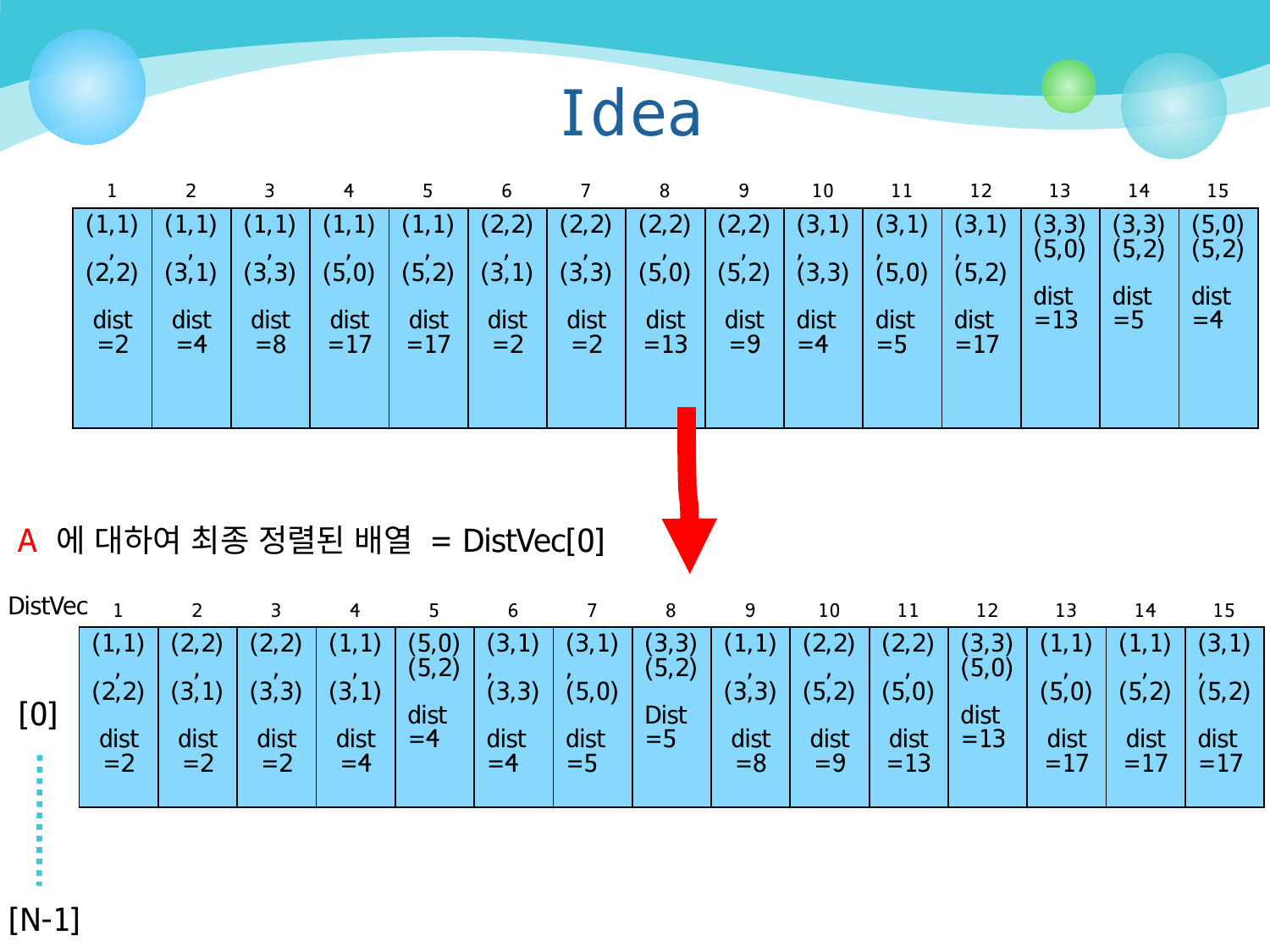

# Idea
| 1 | 2 | 3 | 4 | 5 | 6 | 7 | 8 | 9 | 10 | 11 | 12 | 13 | 14 | 15 |
| --- | --- | --- | --- | --- | --- | --- | --- | --- | --- | --- | --- | --- | --- | --- |
| (1,1), (2,2) dist=2 | (1,1), (3,1) dist=4 | (1,1), (3,3) dist=8 | (1,1), (5,0) dist=17 | (1,1), (5,2) dist=17 | (2,2), (3,1) dist=2 | (2,2), (3,3) dist=2 | (2,2), (5,0) dist=13 | (2,2), (5,2) dist=9 | (3,1), (3,3) dist=4 | (3,1), (5,0) dist=5 | (3,1), (5,2) dist=17 | (3,3) (5,0) dist=13 | (3,3) (5,2) dist=5 | (5,0) (5,2) dist=4 |

A 에 대하여 최종 정렬된 배열 = DistVec[0]
DistVec
| 1 | 2 | 3 | 4 | 5 | 6 | 7 | 8 | 9 | 10 | 11 | 12 | 13 | 14 | 15 |
| --- | --- | --- | --- | --- | --- | --- | --- | --- | --- | --- | --- | --- | --- | --- |
| (1,1), (2,2) dist=2 | (2,2), (3,1) dist=2 | (2,2), (3,3) dist=2 | (1,1), (3,1) dist=4 | (5,0) (5,2) dist=4 | (3,1), (3,3) dist=4 | (3,1), (5,0) dist=5 | (3,3) (5,2) Dist=5 | (1,1), (3,3) dist=8 | (2,2), (5,2) dist=9 | (2,2), (5,0) dist=13 | (3,3) (5,0) dist=13 | (1,1), (5,0) dist=17 | (1,1), (5,2) dist=17 | (3,1), (5,2) dist=17 |
[0]
[N-1]